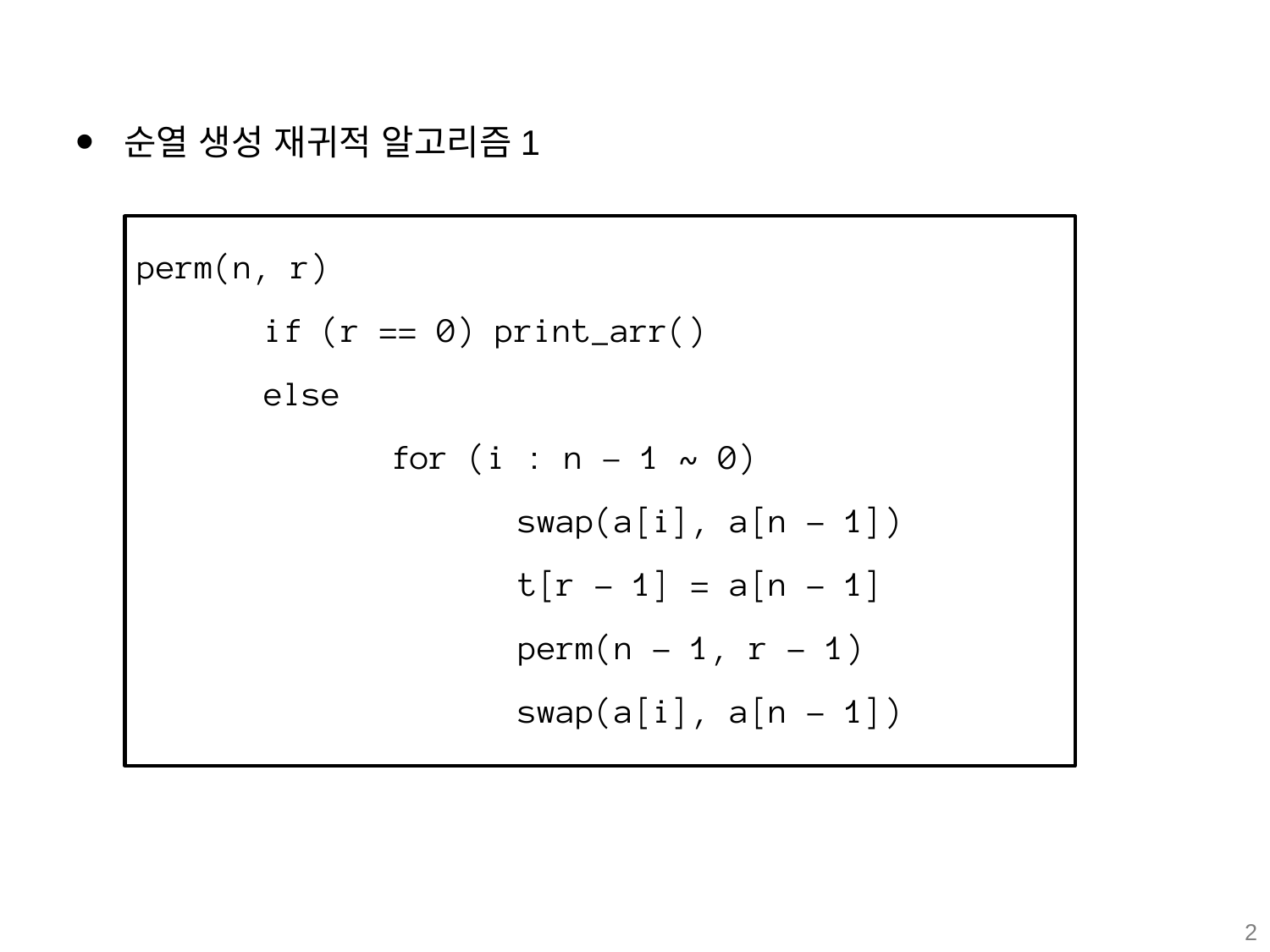

순열 생성 재귀적 알고리즘1
perm(n, r)
	if (r == 0) print_arr()
	else
		for (i : n – 1 ~ 0)
			swap(a[i], a[n - 1])
			t[r - 1] = a[n - 1]
			perm(n - 1, r - 1)
			swap(a[i], a[n - 1])
2